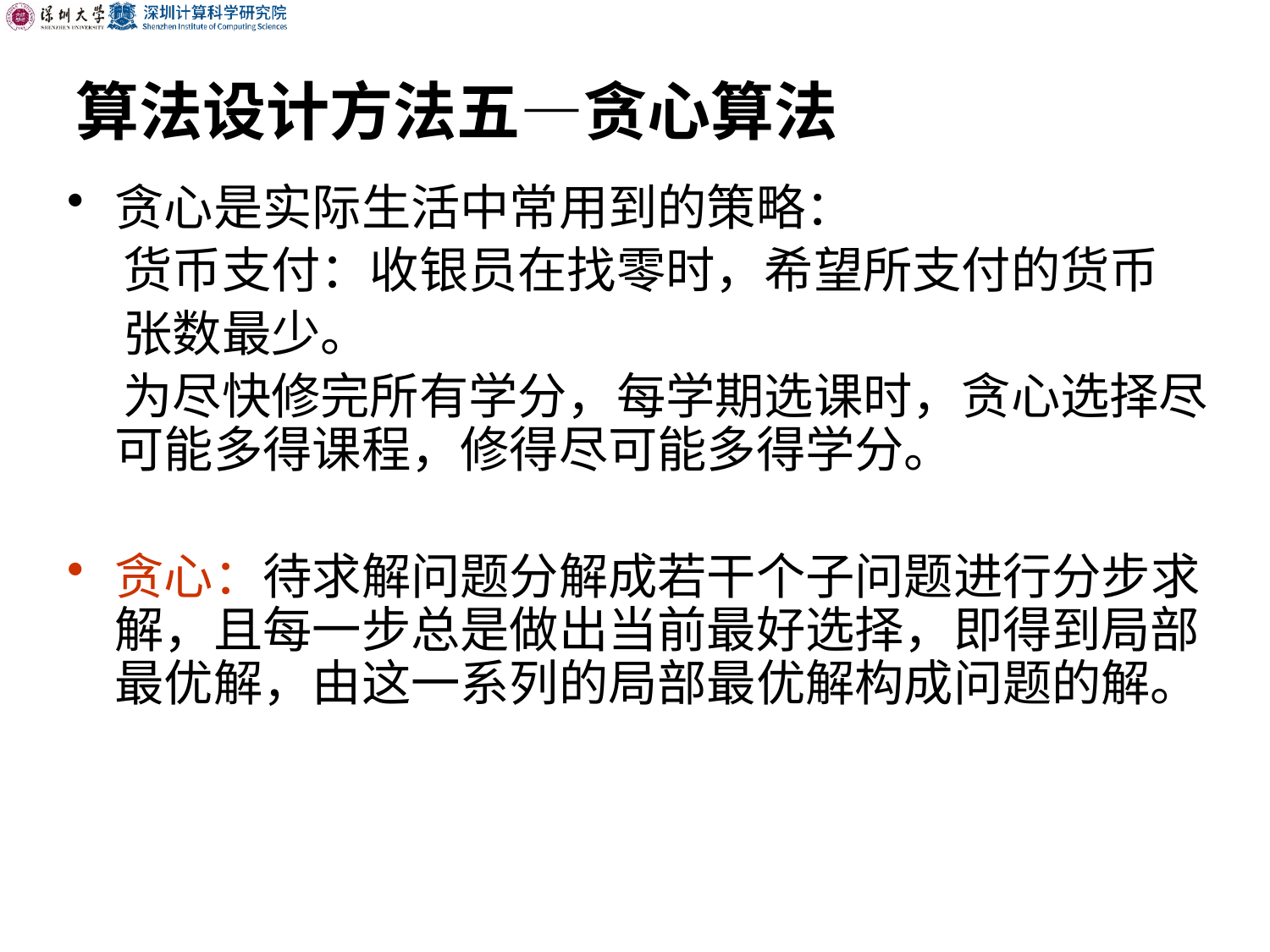

算法设计方法五—贪心算法
贪心是实际生活中常用到的策略：
    货币支付：收银员在找零时，希望所支付的货币
    张数最少。
    为尽快修完所有学分，每学期选课时，贪心选择尽可能多得课程，修得尽可能多得学分。

贪心：待求解问题分解成若干个子问题进行分步求解，且每一步总是做出当前最好选择，即得到局部最优解，由这一系列的局部最优解构成问题的解。